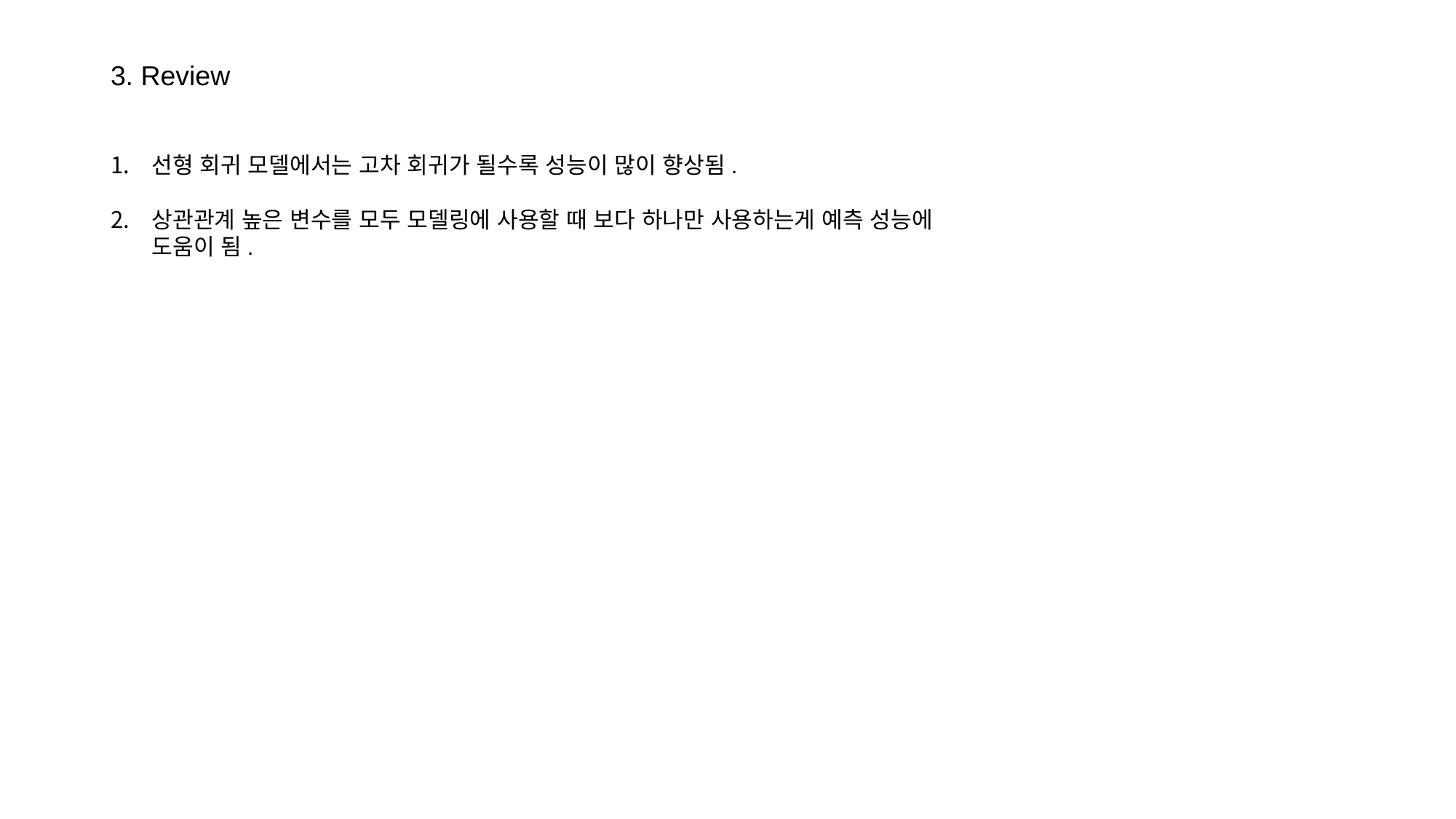

3. Review
선형 회귀 모델에서는 고차 회귀가 될수록 성능이 많이 향상됨.

상관관계 높은 변수를 모두 모델링에 사용할 때 보다 하나만 사용하는게 예측 성능에 도움이 됨.